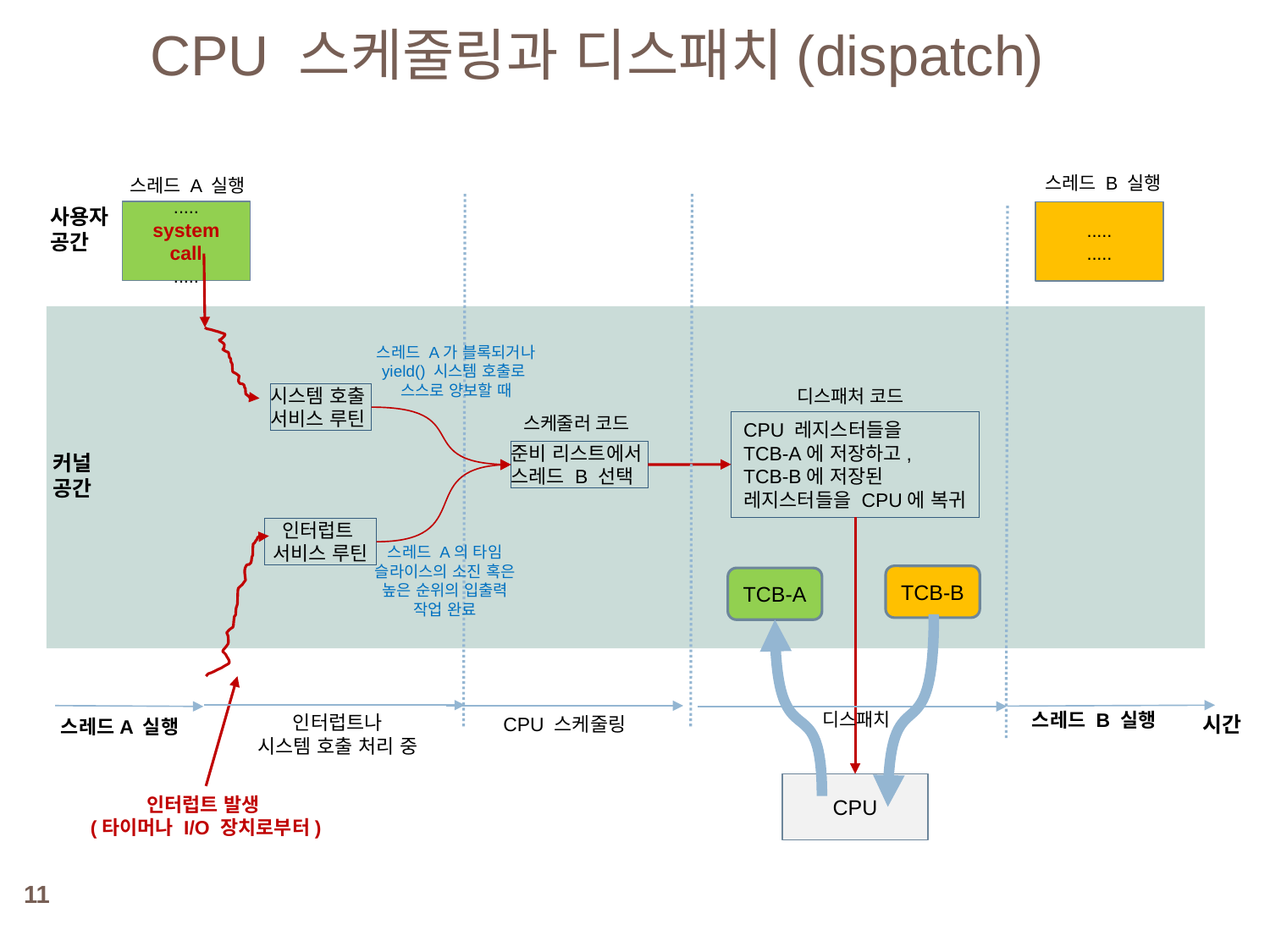

CPU 스케줄링과 디스패치(dispatch)
스레드 B 실행
스레드 A 실행
사용자
공간
.....
system call
.....
.....
.....

스레드 A가 블록되거나
yield() 시스템 호출로
스스로 양보할 때
디스패처 코드
시스템 호출
서비스 루틴
스케줄러 코드
CPU 레지스터들을
TCB-A에 저장하고,
TCB-B에 저장된
레지스터들을 CPU에 복귀
준비 리스트에서
스레드 B 선택
커널
공간
인터럽트
서비스 루틴

TCB-B
TCB-A
디스패치
스레드 B 실행
인터럽트나
시스템 호출 처리 중
시간
CPU 스케줄링
스레드A 실행
CPU
인터럽트 발생
(타이머나 I/O 장치로부터)
스레드 A의 타임 슬라이스의 소진 혹은 높은 순위의 입출력 작업 완료
11